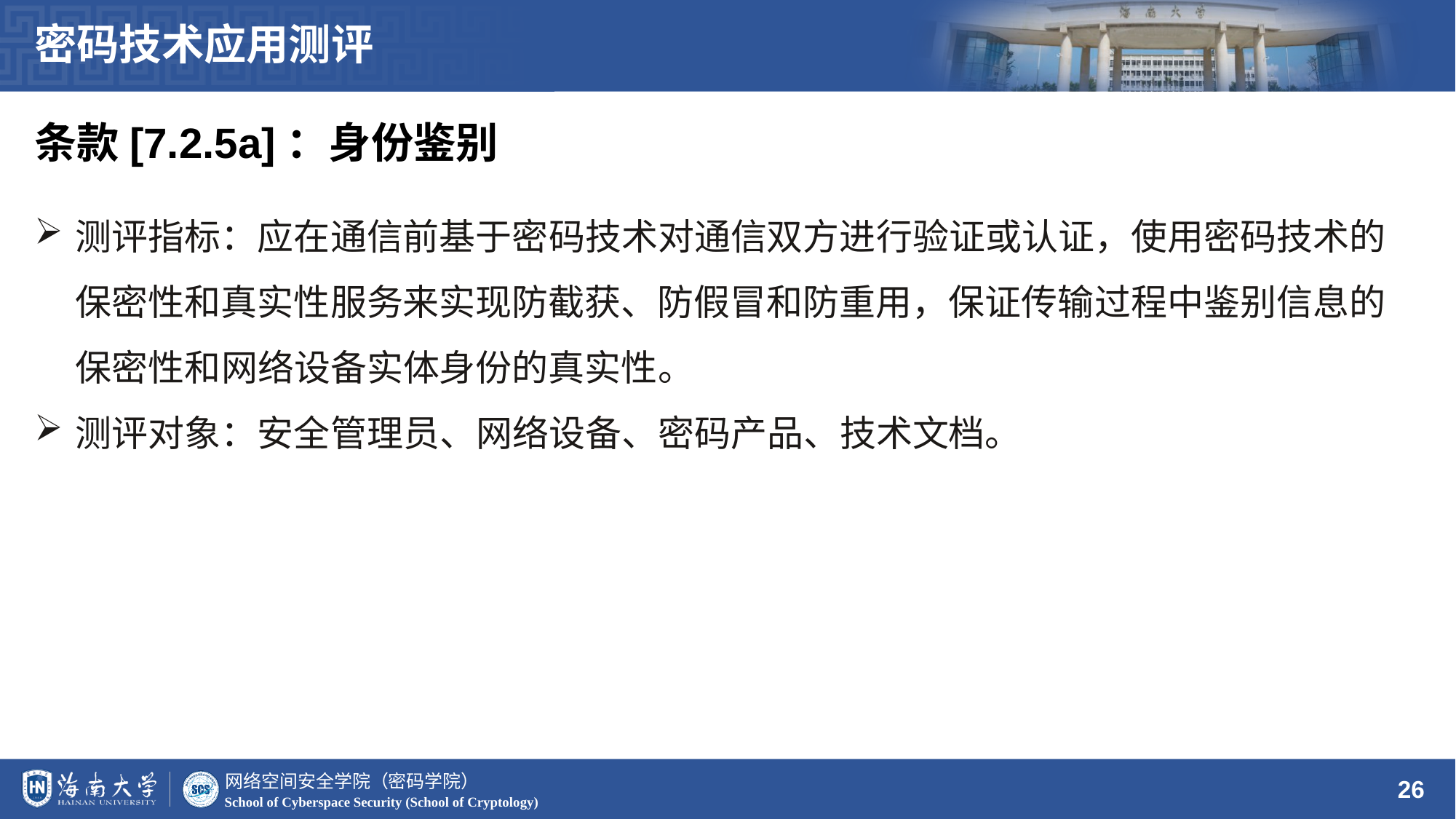

密码技术应用测评
条款[7.2.5a]：身份鉴别
测评指标：应在通信前基于密码技术对通信双方进行验证或认证，使用密码技术的保密性和真实性服务来实现防截获、防假冒和防重用，保证传输过程中鉴别信息的保密性和网络设备实体身份的真实性。
测评对象：安全管理员、网络设备、密码产品、技术文档。
26